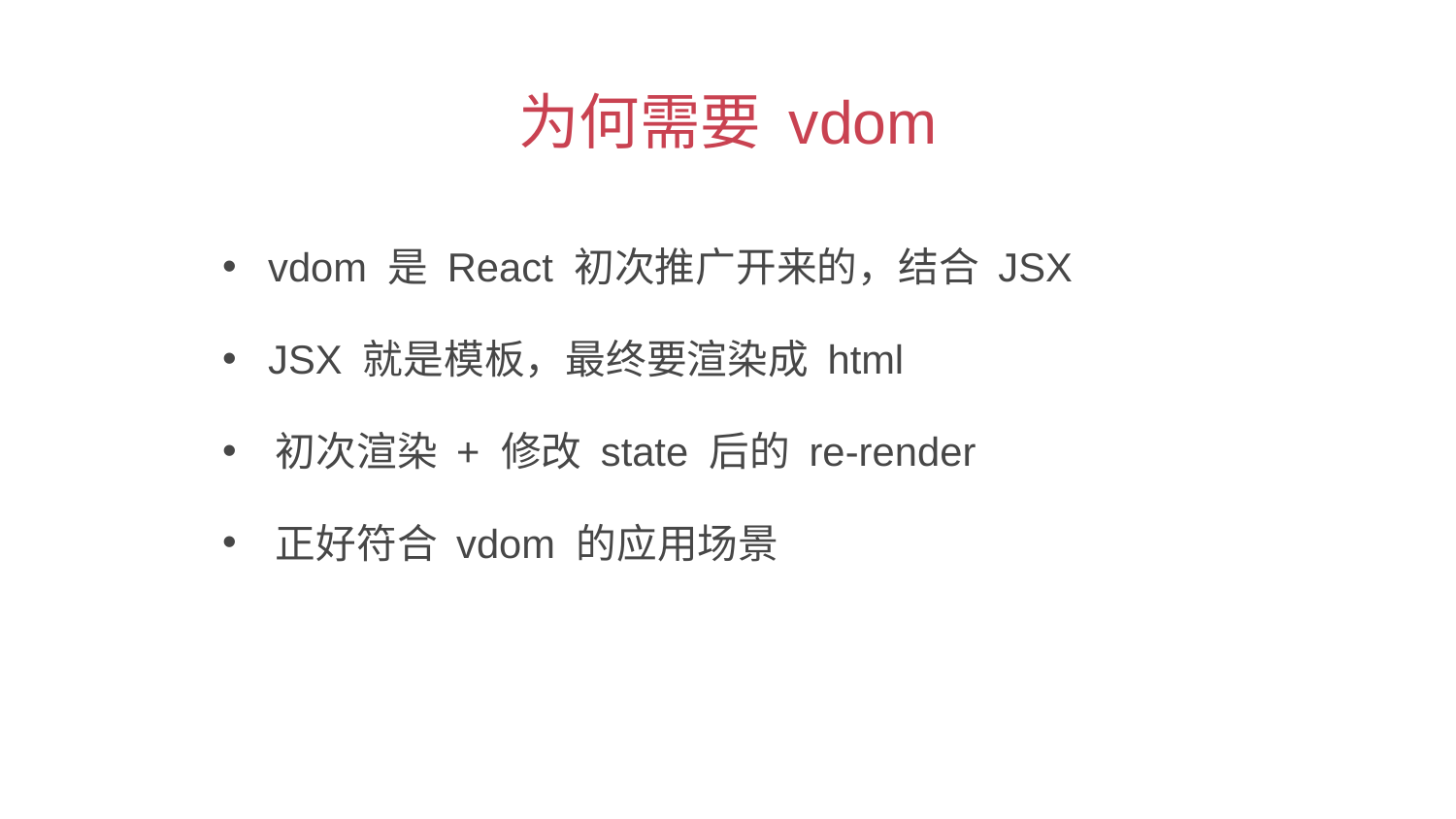

为何需要 vdom
 vdom 是 React 初次推广开来的，结合 JSX
 JSX 就是模板，最终要渲染成 html
 初次渲染 + 修改 state 后的 re-render
 正好符合 vdom 的应用场景